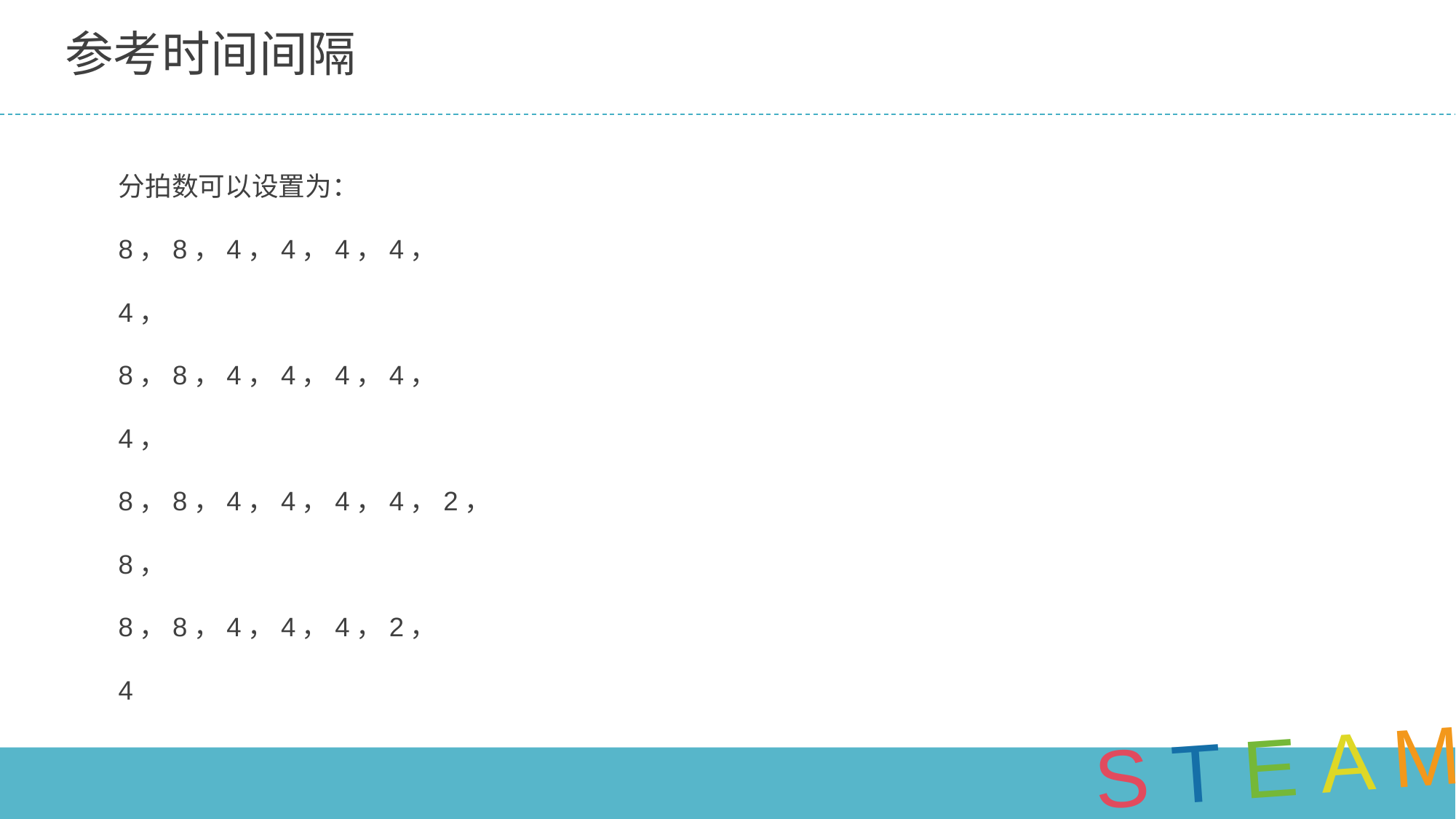

# 参考时间间隔
分拍数可以设置为：
8，8，4，4，4，4，
4，
8，8，4，4，4，4，
4，
8，8，4，4，4，4，2，
8，
8，8，4，4，4，2，
4